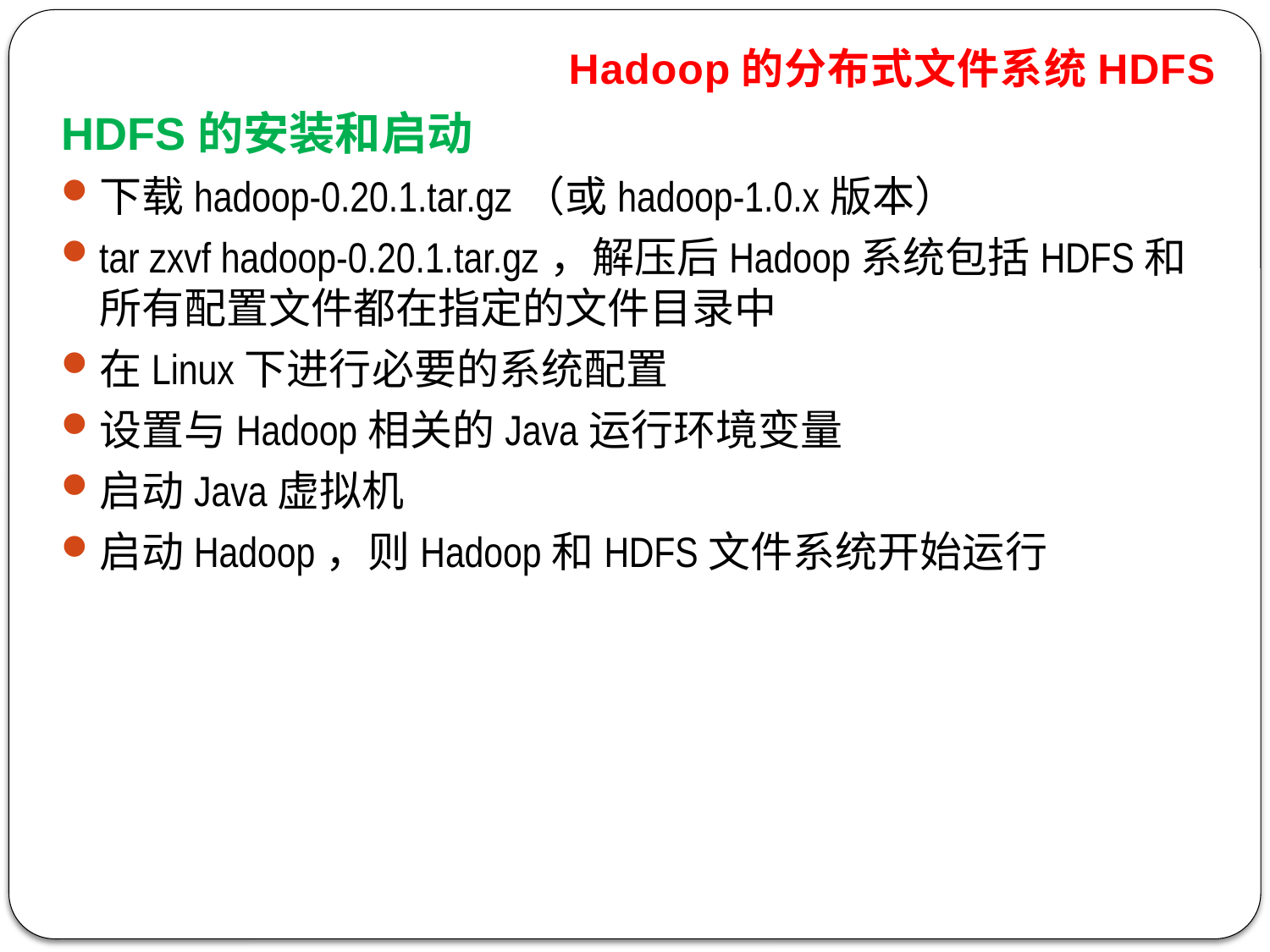

Hadoop的分布式文件系统HDFS
HDFS的安装和启动
下载hadoop-0.20.1.tar.gz（或hadoop-1.0.x版本）
tar zxvf hadoop-0.20.1.tar.gz，解压后Hadoop系统包括HDFS和所有配置文件都在指定的文件目录中
在Linux下进行必要的系统配置
设置与Hadoop相关的Java运行环境变量
启动Java虚拟机
启动Hadoop，则Hadoop和HDFS文件系统开始运行